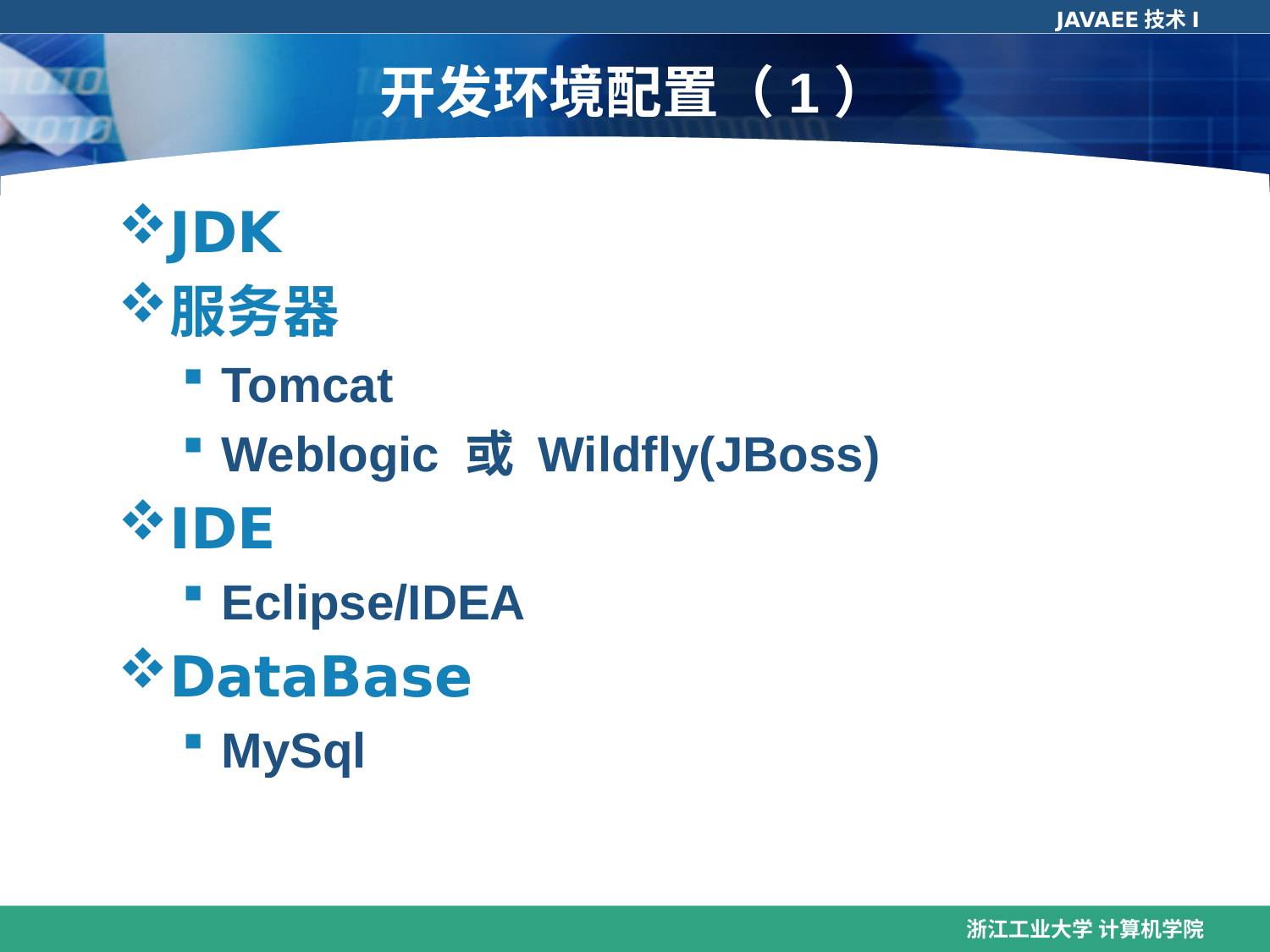

# 开发环境配置（1）
JDK
服务器
Tomcat
Weblogic 或 Wildfly(JBoss)
IDE
Eclipse/IDEA
DataBase
MySql